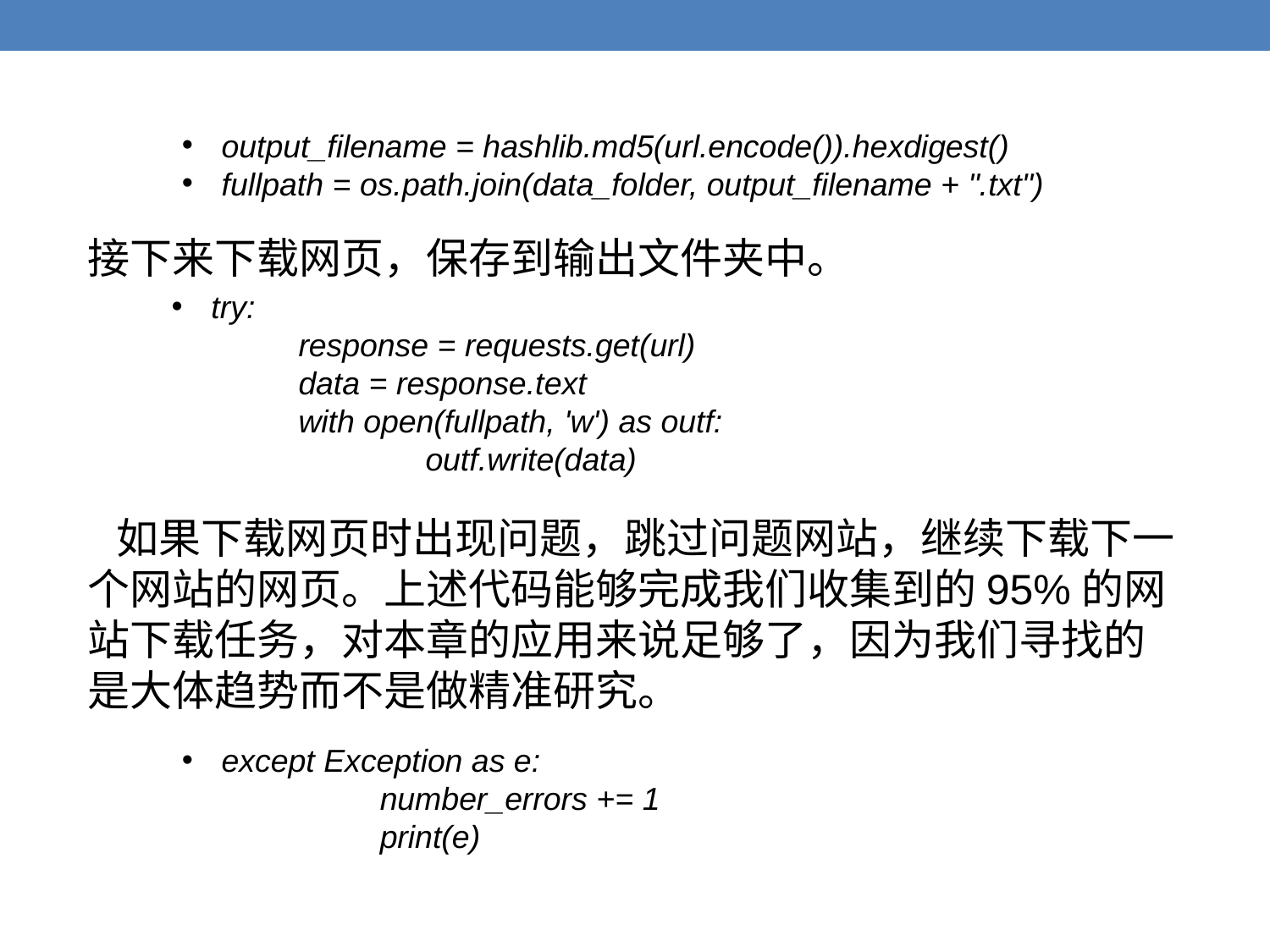

output_filename = hashlib.md5(url.encode()).hexdigest()
fullpath = os.path.join(data_folder, output_filename + ".txt")
接下来下载网页，保存到输出文件夹中。
try:
	response = requests.get(url)
	data = response.text
	with open(fullpath, 'w') as outf:
		outf.write(data)
  如果下载网页时出现问题，跳过问题网站，继续下载下一个网站的网页。上述代码能够完成我们收集到的95%的网站下载任务，对本章的应用来说足够了，因为我们寻找的是大体趋势而不是做精准研究。
except Exception as e:
	        number_errors += 1
	        print(e)